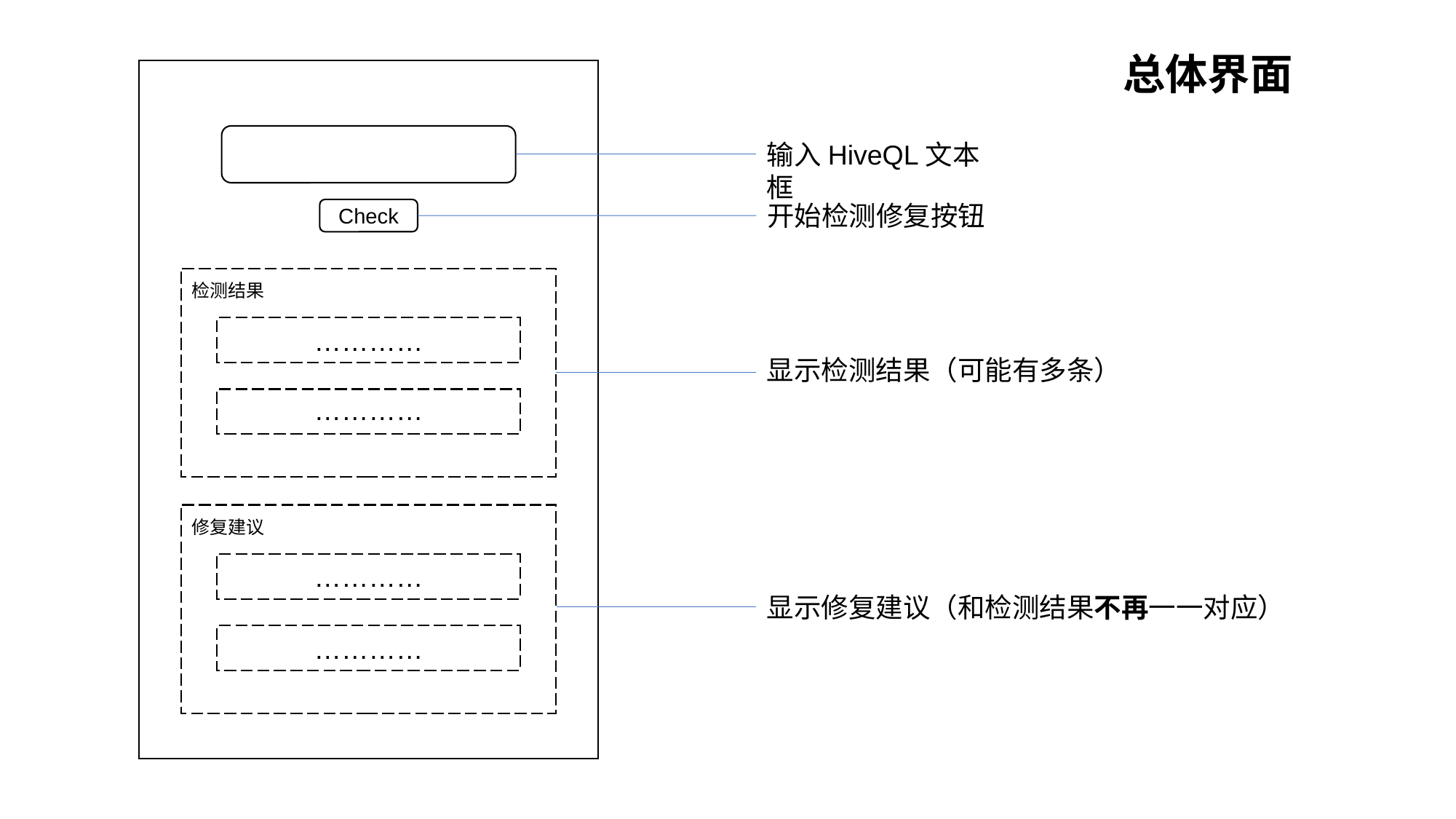

总体界面
…………

输入HiveQL文本框
开始检测修复按钮
Check

检测结果
…………
显示检测结果（可能有多条）

修复建议
…………
显示修复建议（和检测结果不再一一对应）
…………